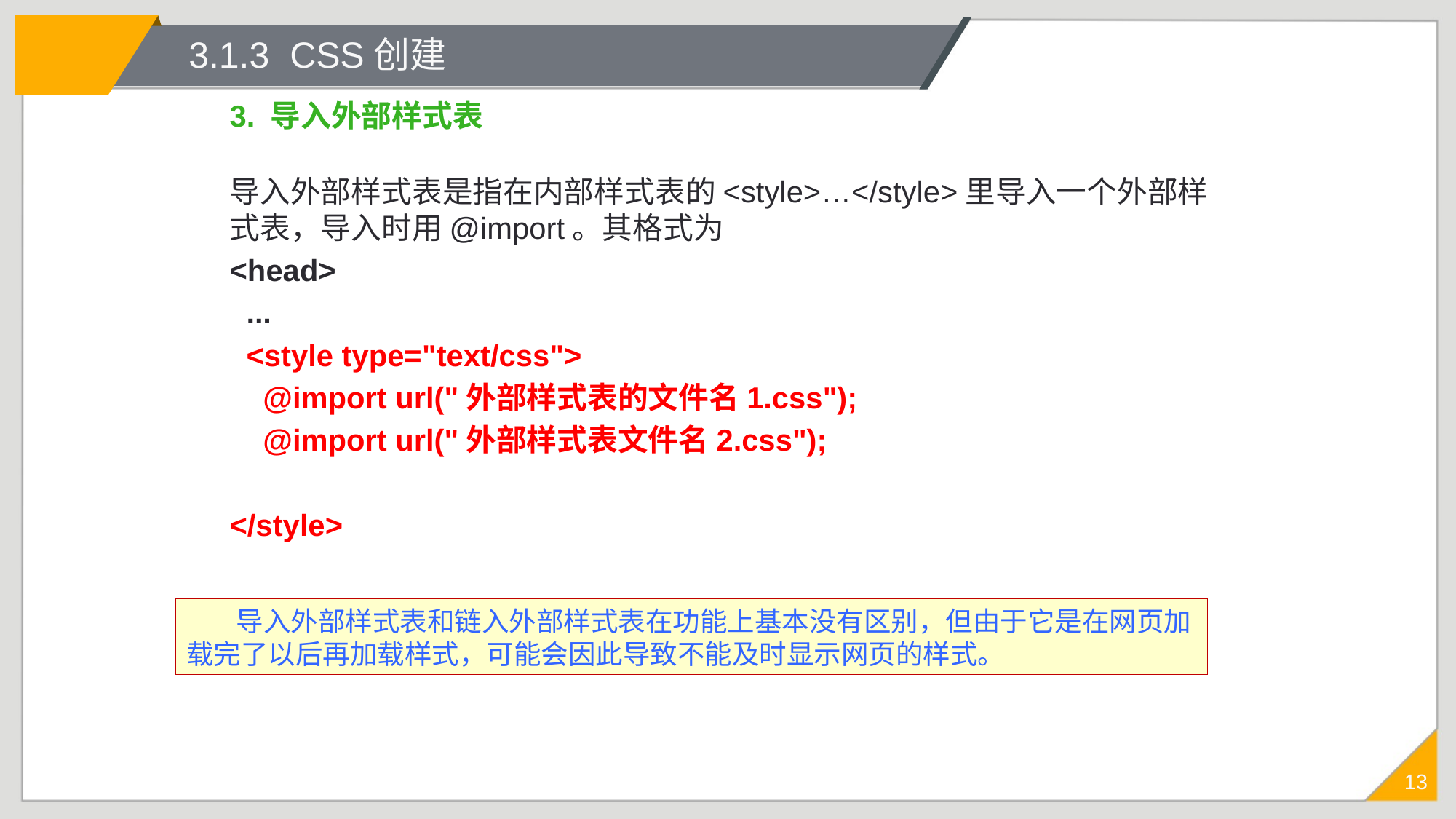

# 3.1.3  CSS创建
3. 导入外部样式表

导入外部样式表是指在内部样式表的<style>…</style>里导入一个外部样式表，导入时用@import。其格式为
<head>
  ...
  <style type="text/css">
    @import url("外部样式表的文件名1.css");
    @import url("外部样式表文件名2.css");

</style>

       导入外部样式表和链入外部样式表在功能上基本没有区别，但由于它是在网页加载完了以后再加载样式，可能会因此导致不能及时显示网页的样式。